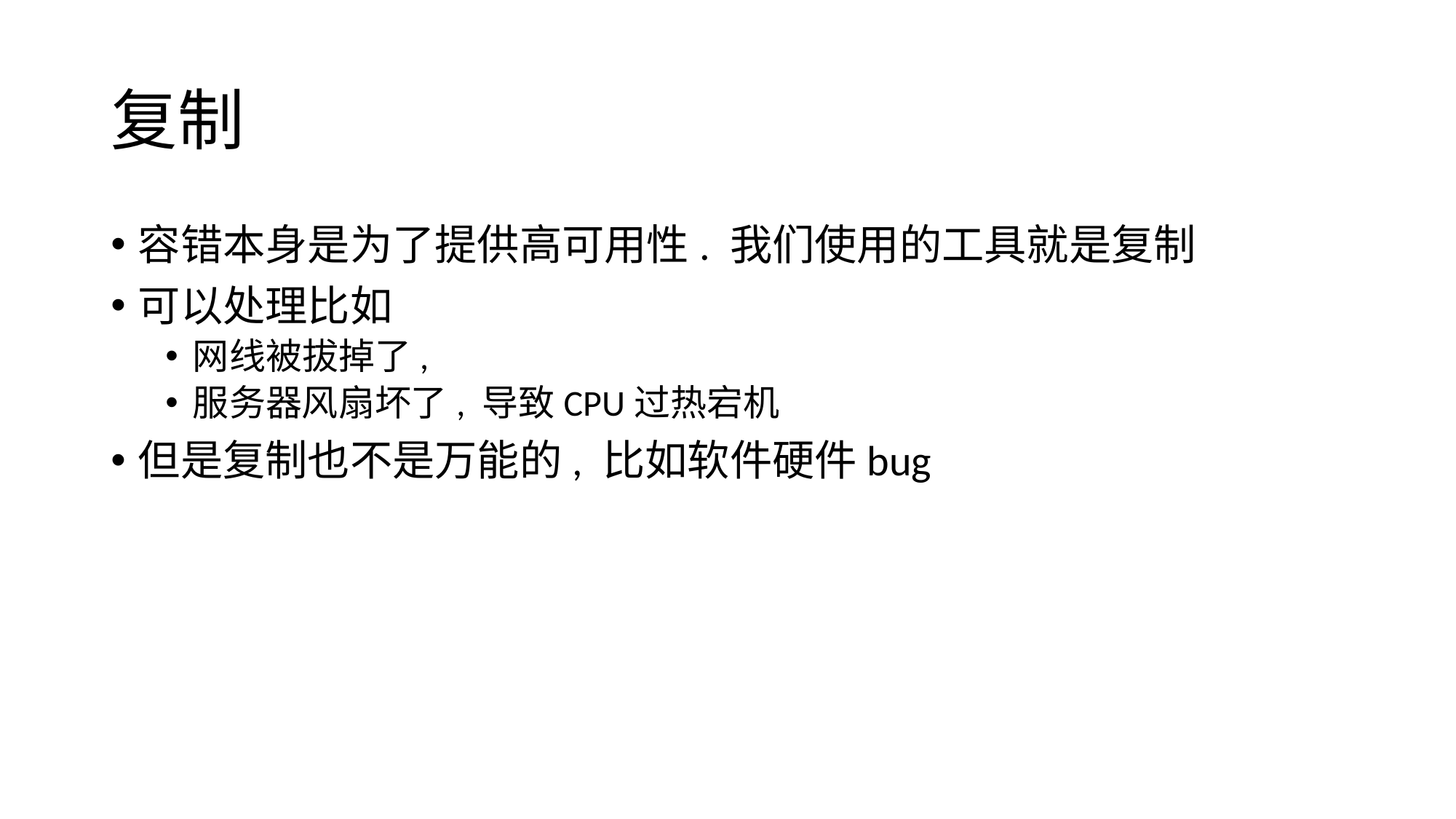

# 复制
容错本身是为了提供高可用性. 我们使用的工具就是复制
可以处理比如
网线被拔掉了,
服务器风扇坏了, 导致CPU过热宕机
但是复制也不是万能的, 比如软件硬件bug